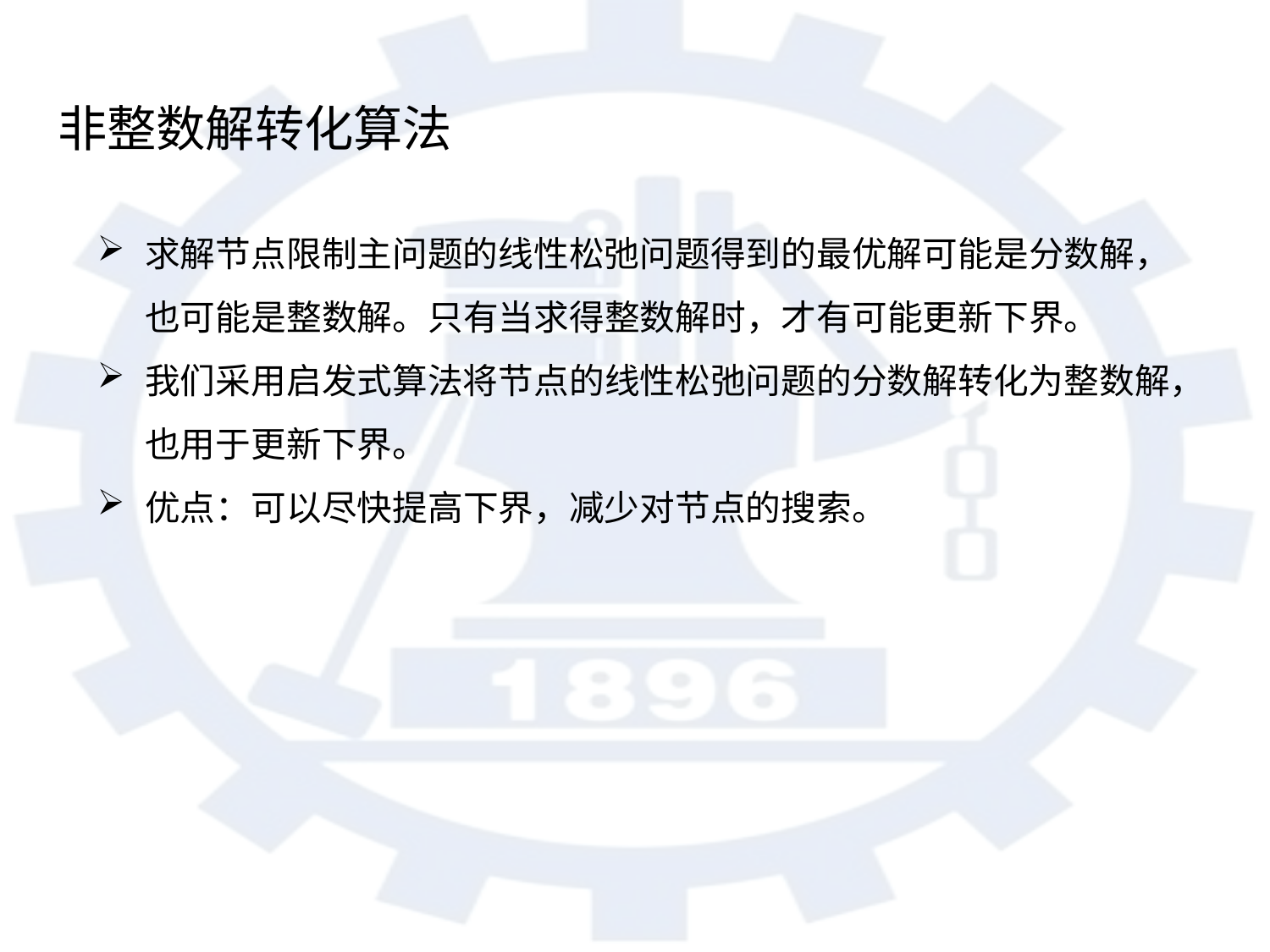

非整数解转化算法
求解节点限制主问题的线性松弛问题得到的最优解可能是分数解，也可能是整数解。只有当求得整数解时，才有可能更新下界。
我们采用启发式算法将节点的线性松弛问题的分数解转化为整数解，也用于更新下界。
优点：可以尽快提高下界，减少对节点的搜索。